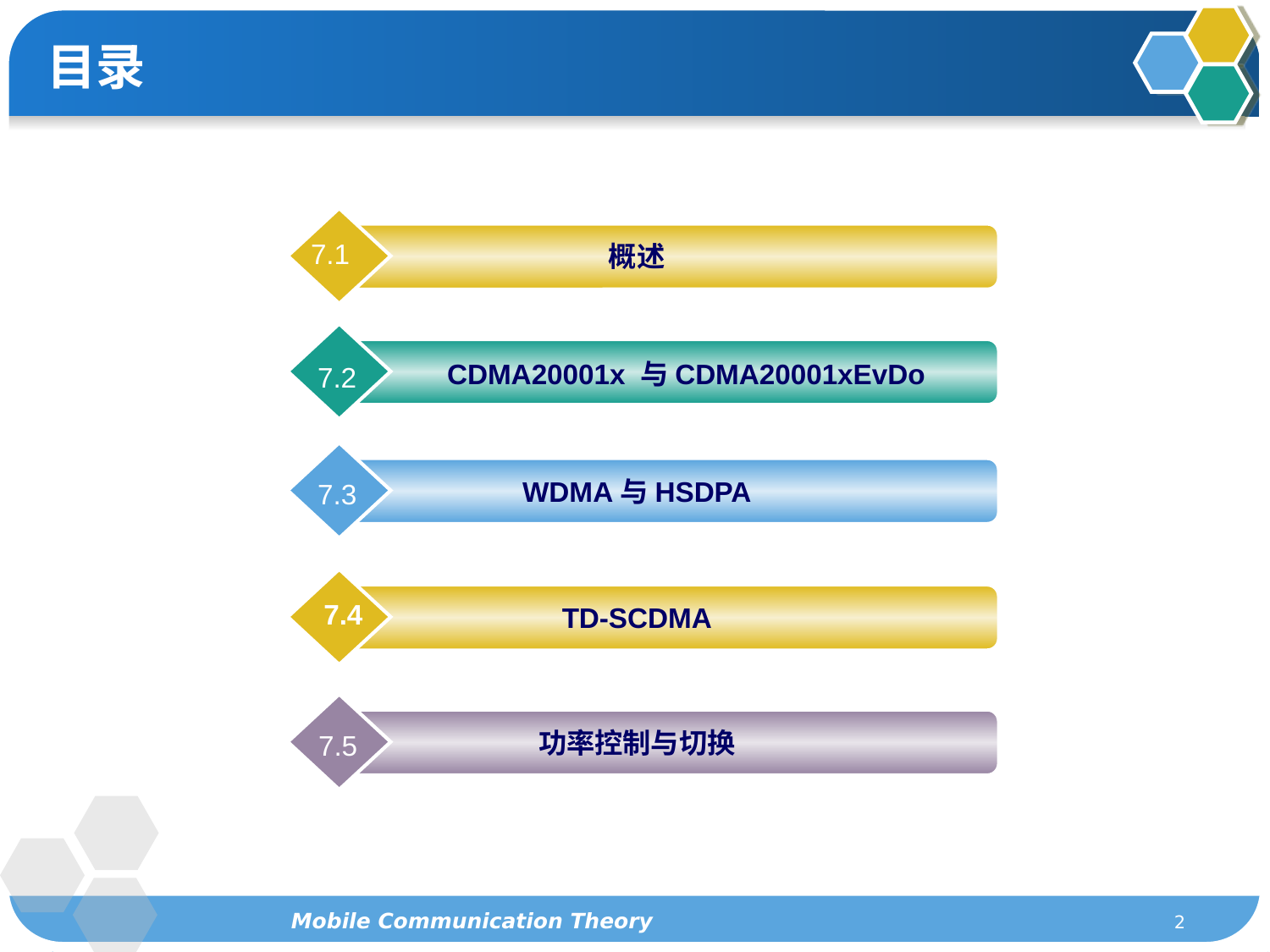

目录

概述
7.1

7.2
CDMA20001x 与CDMA20001xEvDo

WDMA与HSDPA
7.3

TD-SCDMA
   7.4

功率控制与切换
7.5

Mobile Communication Theory